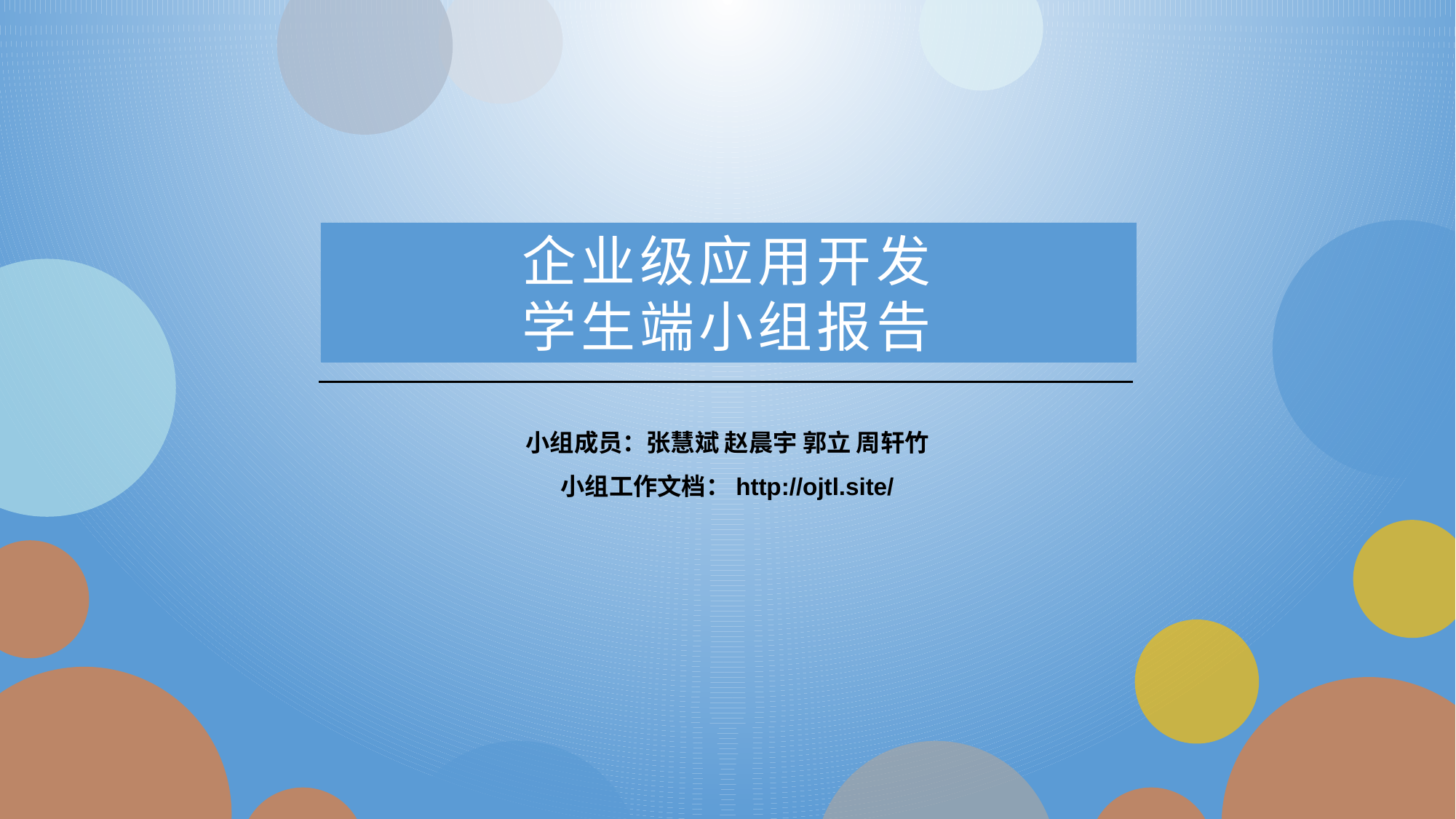

企业级应用开发
学生端小组报告

小组成员：张慧斌 赵晨宇 郭立 周轩竹
小组工作文档：http://ojtl.site/